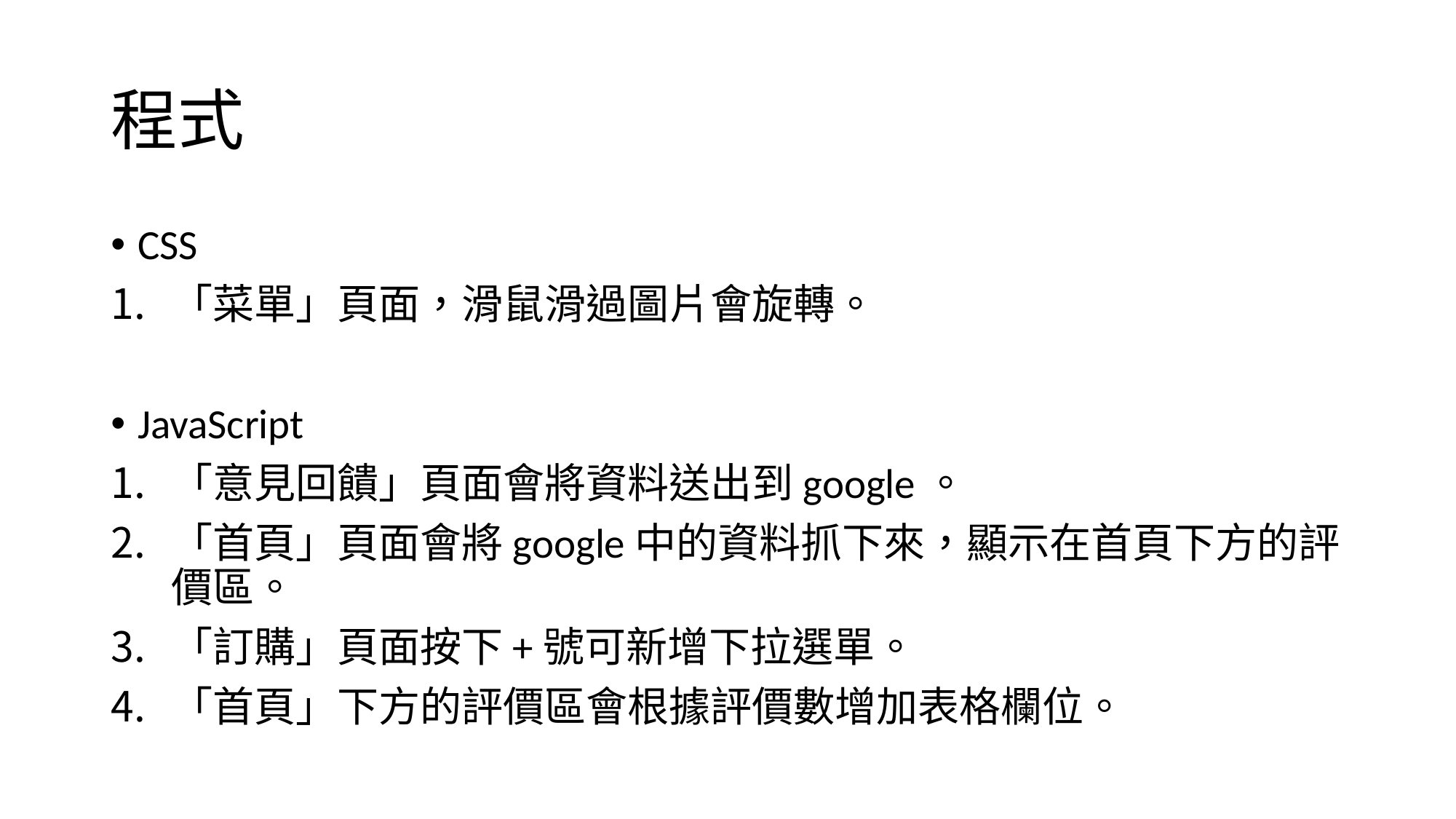

# 程式
CSS
「菜單」頁面，滑鼠滑過圖片會旋轉。

JavaScript
「意見回饋」頁面會將資料送出到google。
「首頁」頁面會將google中的資料抓下來，顯示在首頁下方的評價區。
「訂購」頁面按下+號可新增下拉選單。
「首頁」下方的評價區會根據評價數增加表格欄位。